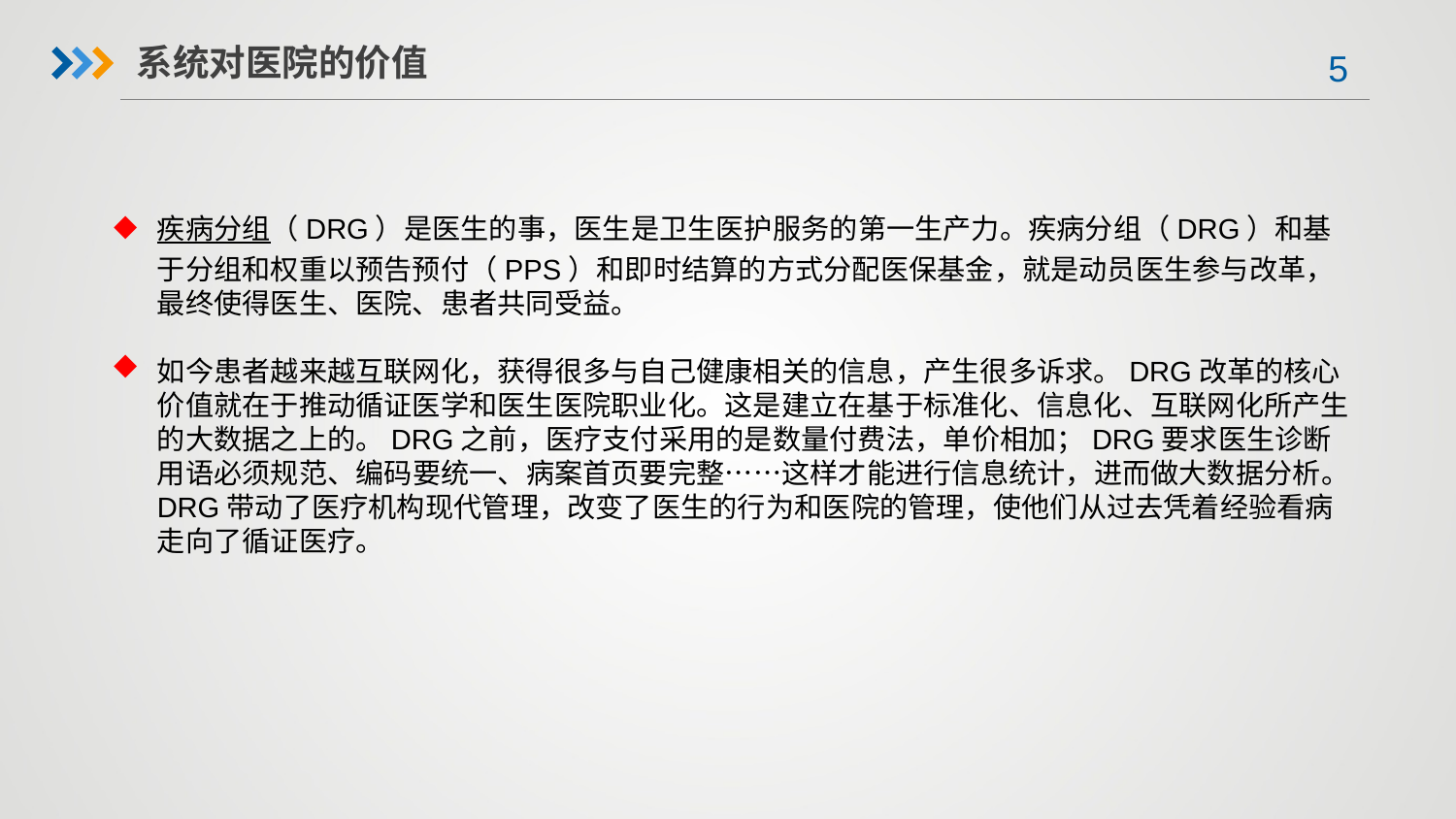

系统对医院的价值
疾病分组（DRG）是医生的事，医生是卫生医护服务的第一生产力。疾病分组（DRG）和基于分组和权重以预告预付（PPS）和即时结算的方式分配医保基金，就是动员医生参与改革，最终使得医生、医院、患者共同受益。

如今患者越来越互联网化，获得很多与自己健康相关的信息，产生很多诉求。DRG改革的核心价值就在于推动循证医学和医生医院职业化。这是建立在基于标准化、信息化、互联网化所产生的大数据之上的。DRG之前，医疗支付采用的是数量付费法，单价相加；DRG要求医生诊断用语必须规范、编码要统一、病案首页要完整……这样才能进行信息统计，进而做大数据分析。DRG带动了医疗机构现代管理，改变了医生的行为和医院的管理，使他们从过去凭着经验看病走向了循证医疗。